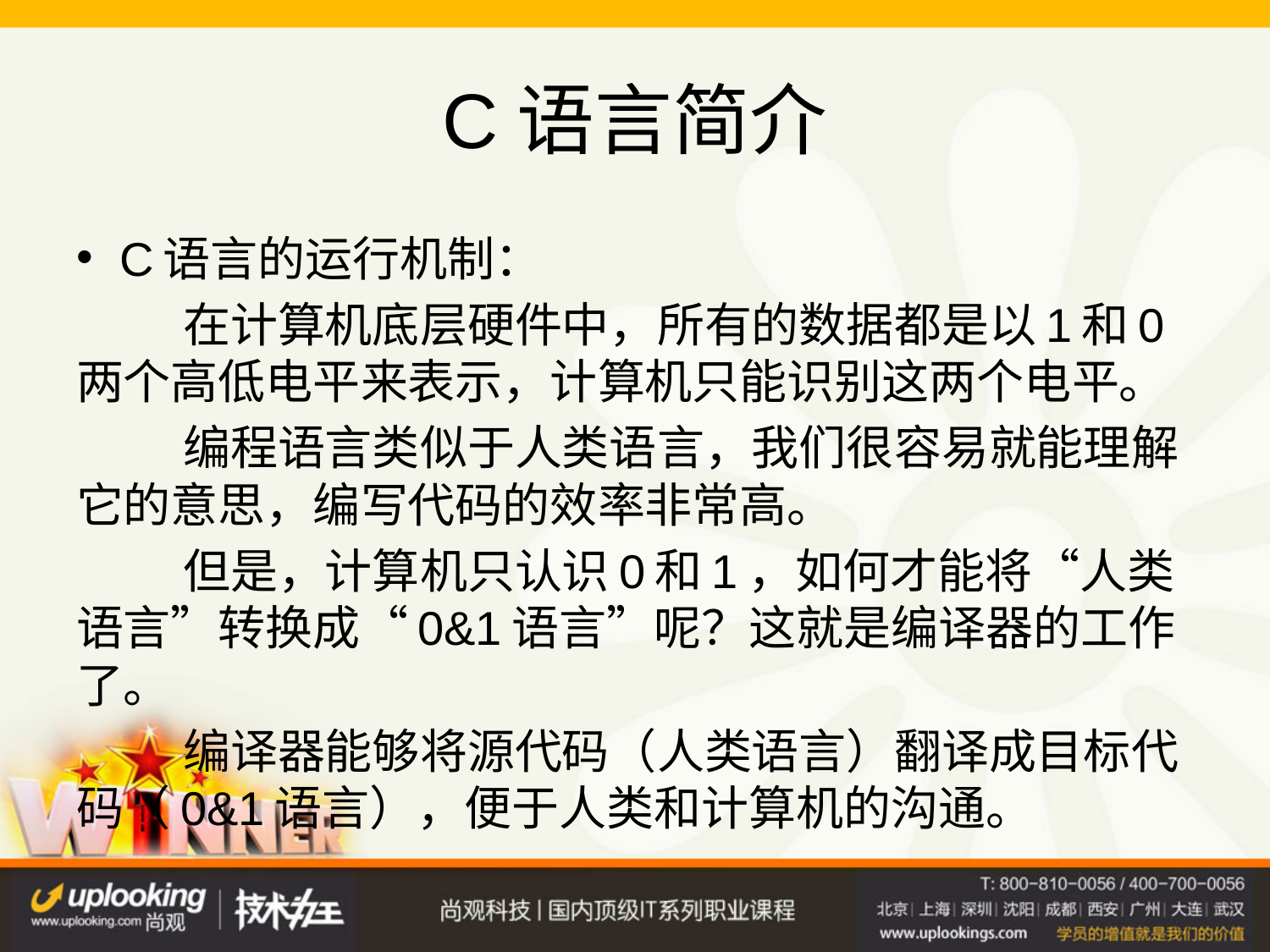

# C语言简介
C语言的运行机制：
	在计算机底层硬件中，所有的数据都是以1和0两个高低电平来表示，计算机只能识别这两个电平。
	编程语言类似于人类语言，我们很容易就能理解它的意思，编写代码的效率非常高。
	但是，计算机只认识0和1，如何才能将“人类语言”转换成“0&1语言”呢？这就是编译器的工作了。
	编译器能够将源代码（人类语言）翻译成目标代码（0&1语言），便于人类和计算机的沟通。